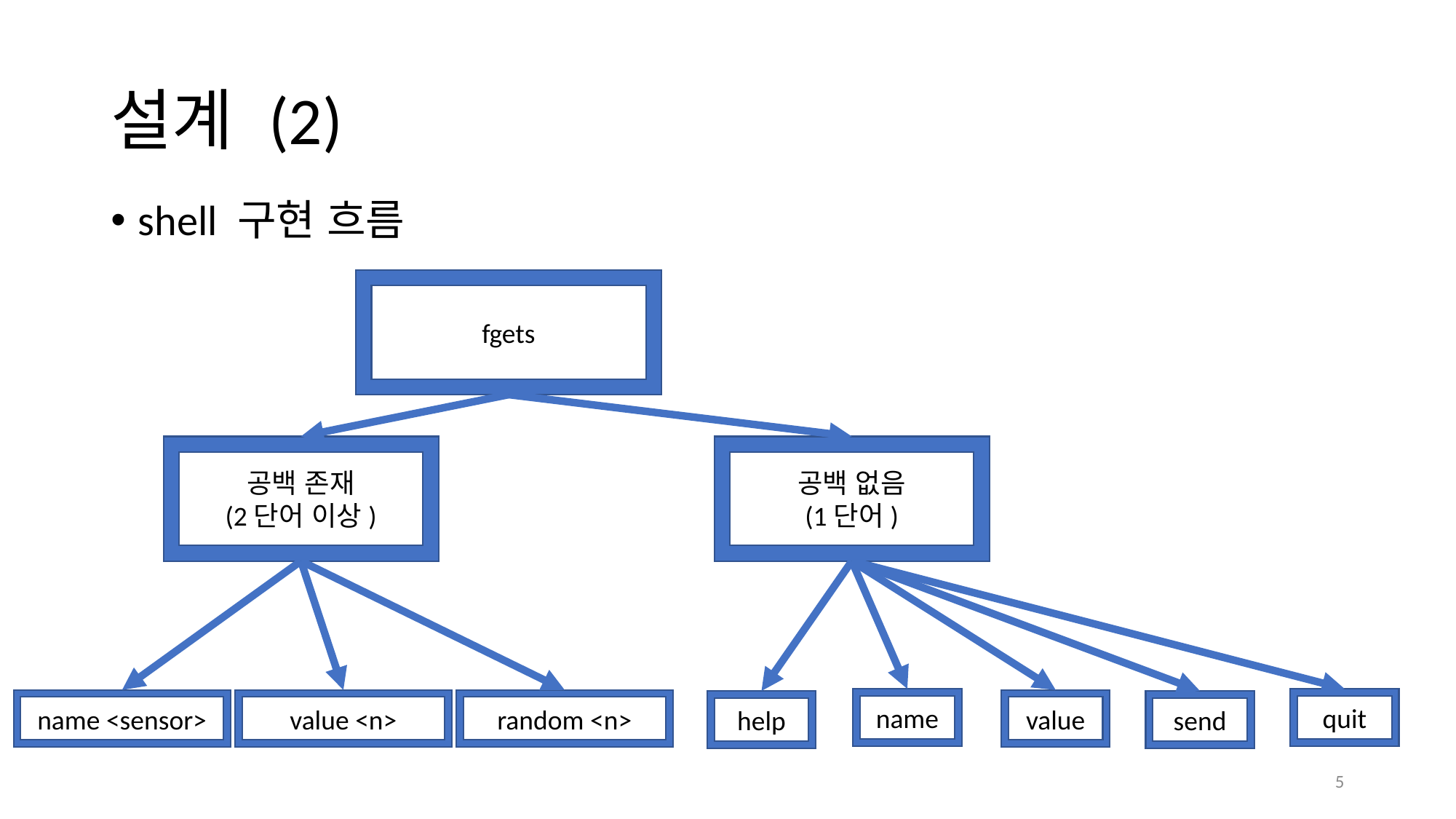

# 설계 (2)
shell 구현 흐름

fgets
공백 존재
(2단어 이상)
공백 없음
(1단어)
name
quit
name <sensor>
value <n>
random <n>
value
help
send
5